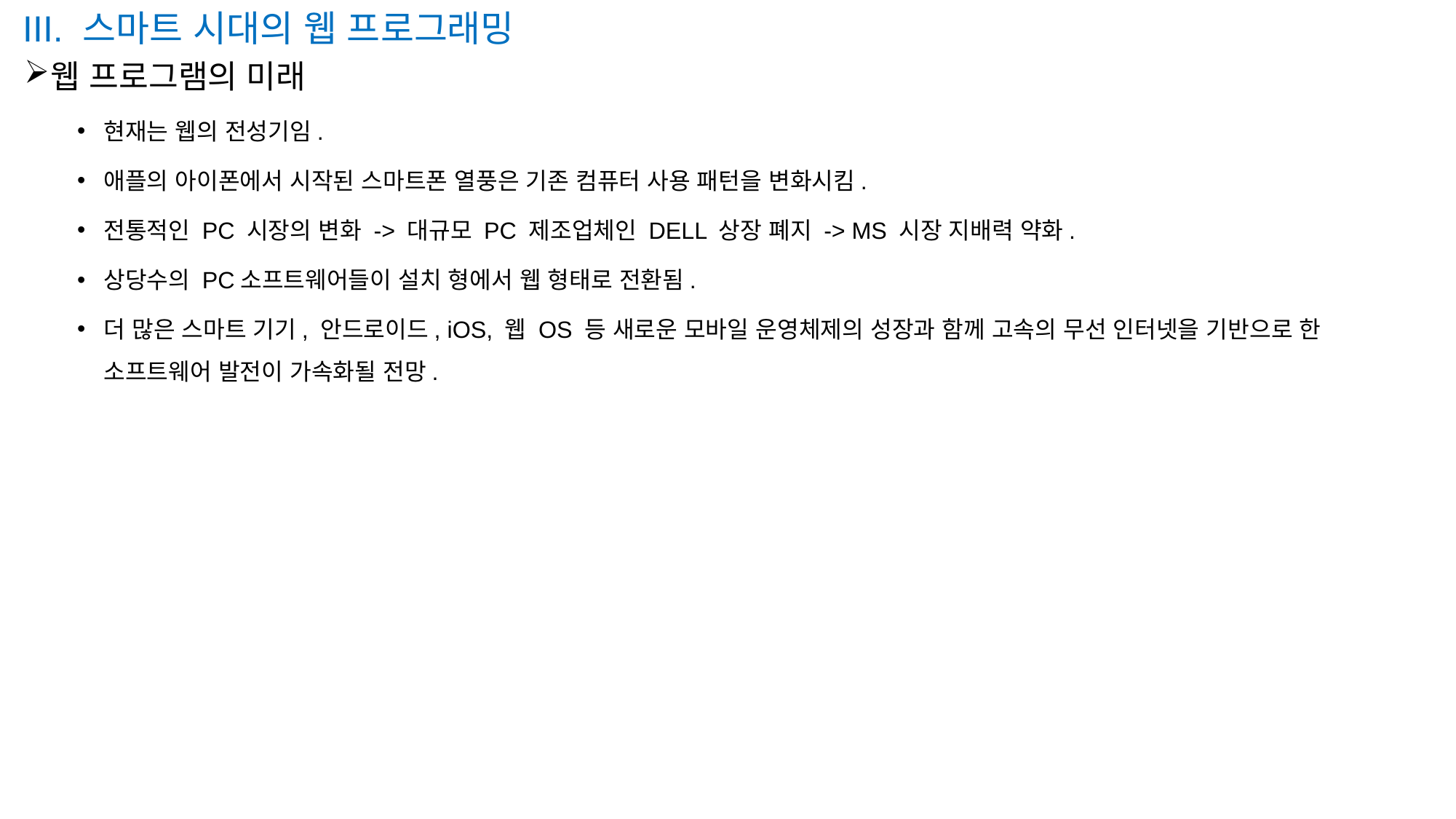

III. 스마트 시대의 웹 프로그래밍
웹 프로그램의 미래
현재는 웹의 전성기임.
애플의 아이폰에서 시작된 스마트폰 열풍은 기존 컴퓨터 사용 패턴을 변화시킴.
전통적인 PC 시장의 변화 -> 대규모 PC 제조업체인 DELL 상장 폐지 -> MS 시장 지배력 약화.
상당수의 PC소프트웨어들이 설치 형에서 웹 형태로 전환됨.
더 많은 스마트 기기, 안드로이드, iOS, 웹 OS 등 새로운 모바일 운영체제의 성장과 함께 고속의 무선 인터넷을 기반으로 한 소프트웨어 발전이 가속화될 전망.